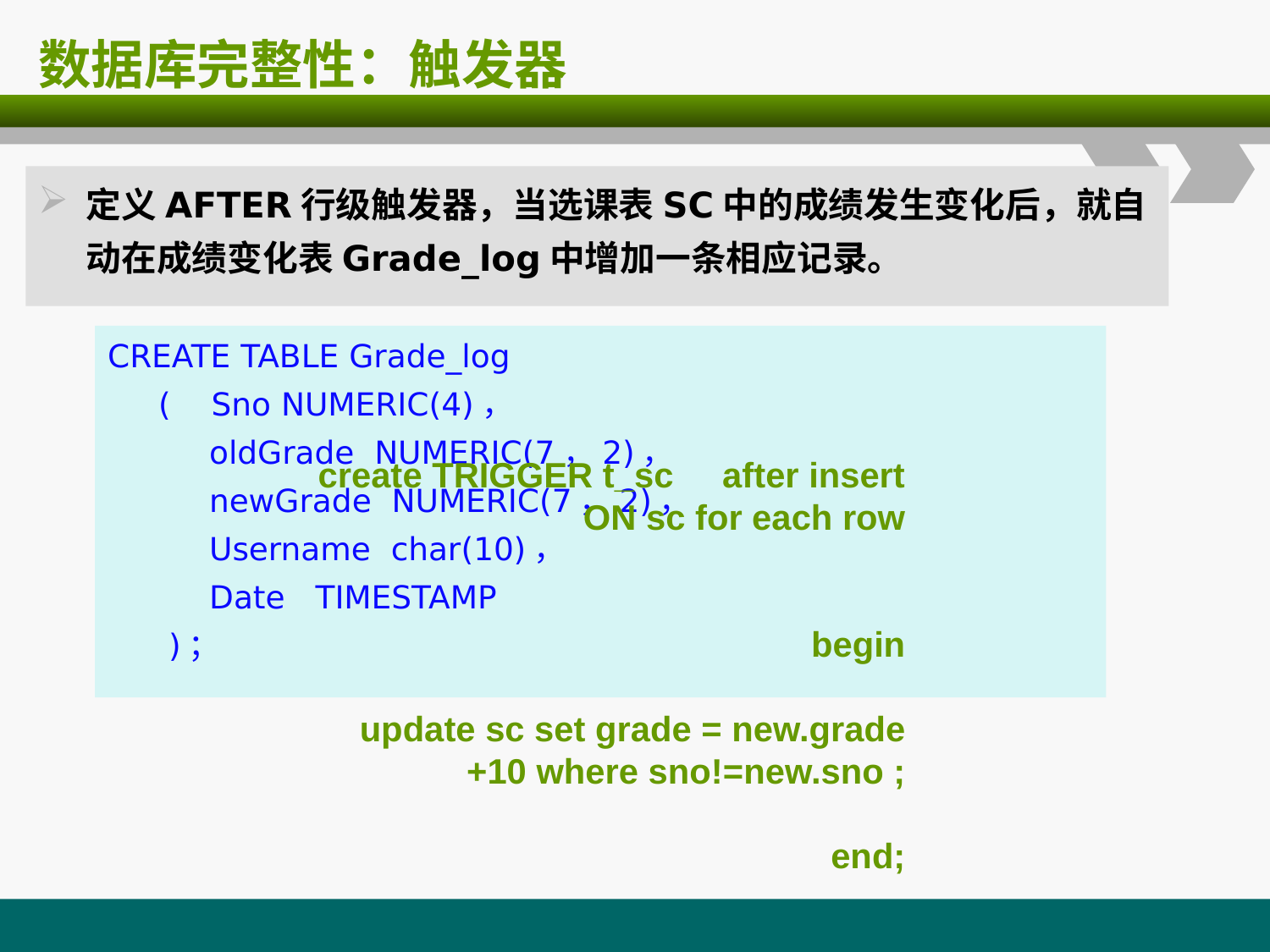

# 数据库完整性：触发器
定义AFTER行级触发器，当选课表SC中的成绩发生变化后，就自动在成绩变化表Grade_log中增加一条相应记录。

CREATE TABLE Grade_log
     (    Sno NUMERIC(4)，
          oldGrade  NUMERIC(7，2)，
          newGrade  NUMERIC(7，2)，
          Username  char(10)，
          Date   TIMESTAMP
      )；
create TRIGGER t_sc     after insert ON sc for each row

begin

update sc set grade = new.grade +10 where sno!=new.sno ;

end;